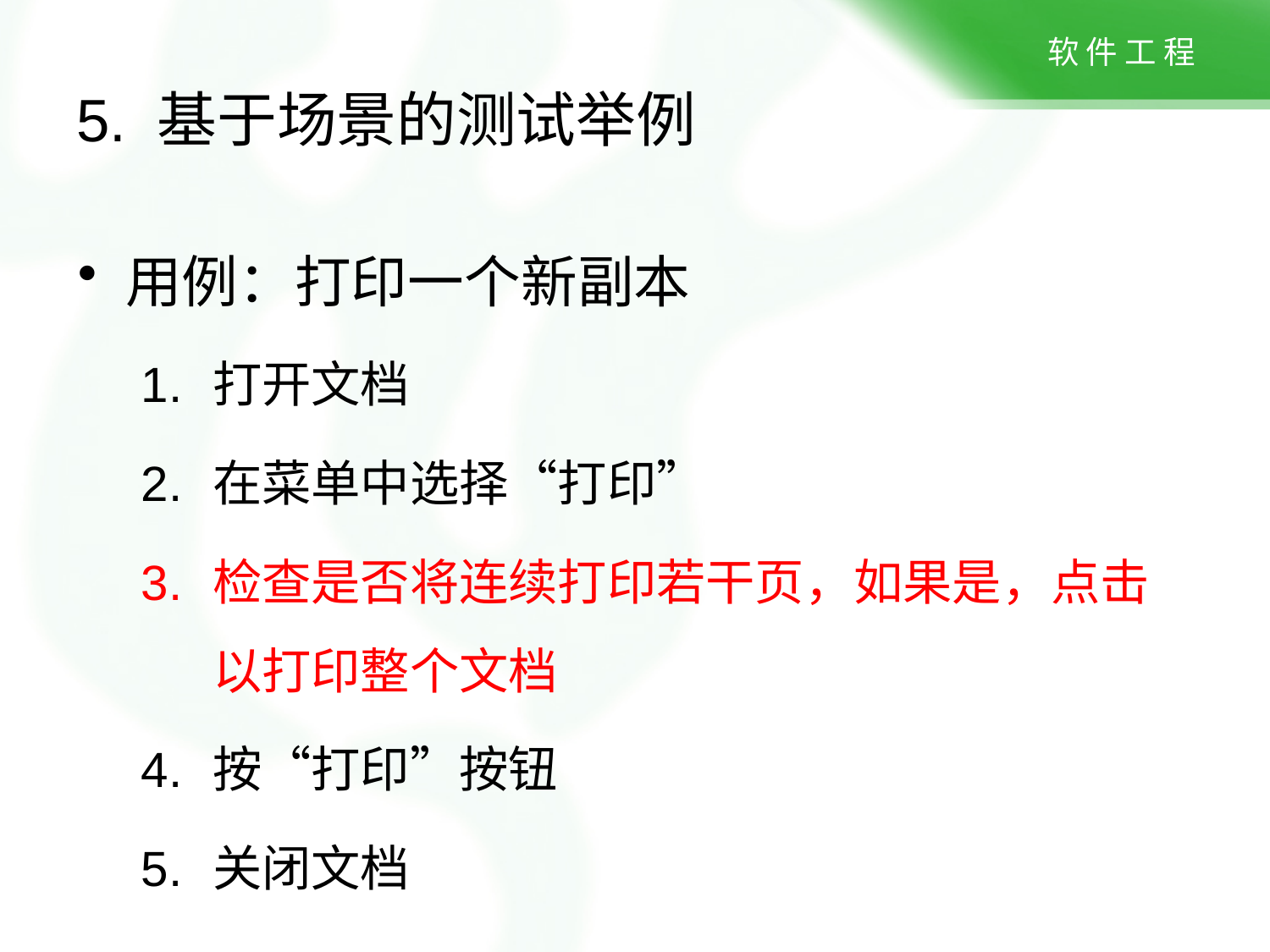

5. 基于场景的测试举例
用例：打印一个新副本
打开文档
在菜单中选择“打印”
检查是否将连续打印若干页，如果是，点击以打印整个文档
按“打印”按钮
关闭文档